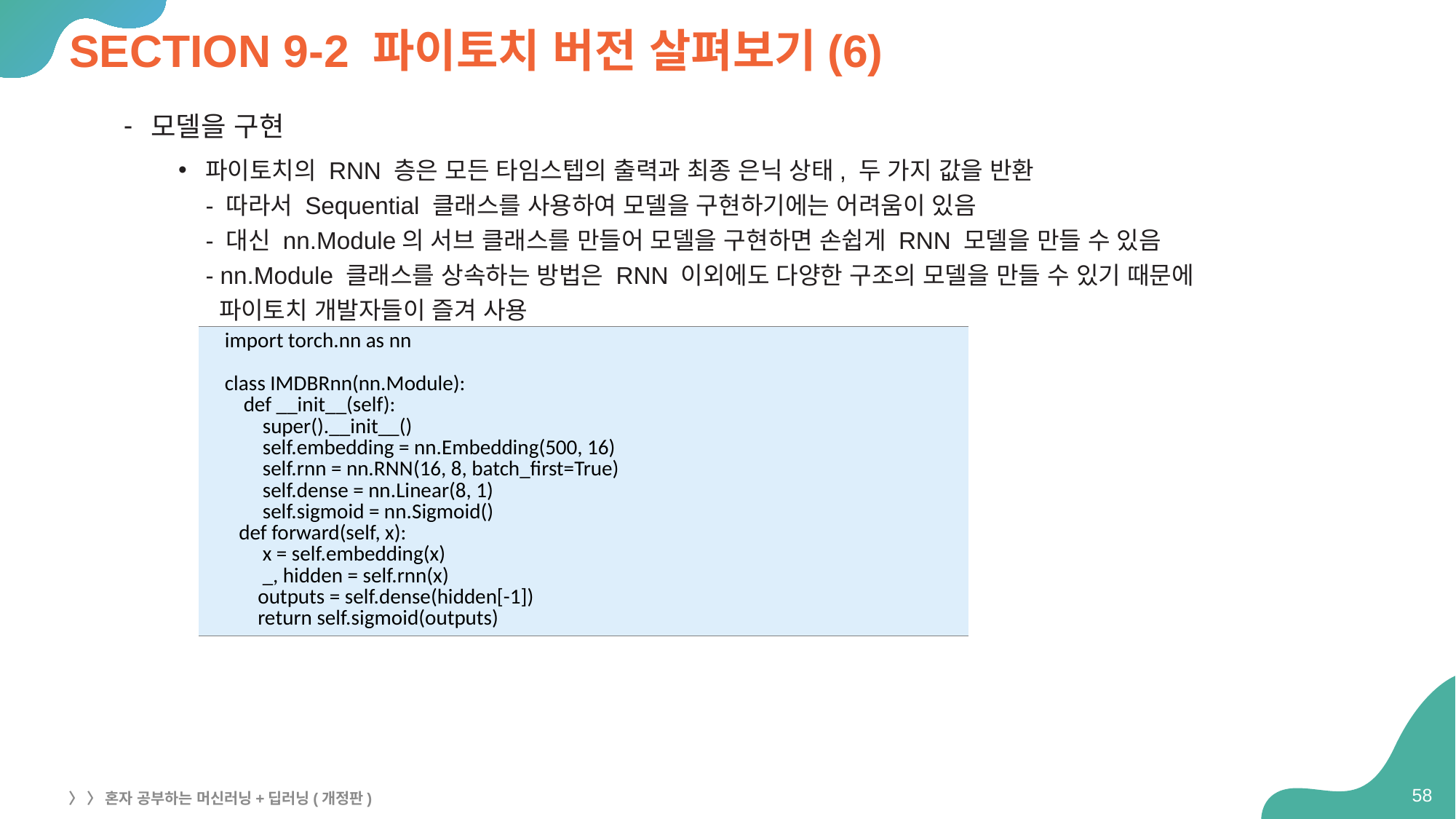

# SECTION 9-2 파이토치 버전 살펴보기(6)
모델을 구현
파이토치의 RNN 층은 모든 타임스텝의 출력과 최종 은닉 상태, 두 가지 값을 반환
- 따라서 Sequential 클래스를 사용하여 모델을 구현하기에는 어려움이 있음
- 대신 nn.Module의 서브 클래스를 만들어 모델을 구현하면 손쉽게 RNN 모델을 만들 수 있음
- nn.Module 클래스를 상속하는 방법은 RNN 이외에도 다양한 구조의 모델을 만들 수 있기 때문에
  파이토치 개발자들이 즐겨 사용
| import torch.nn as nn class IMDBRnn(nn.Module): def \_\_init\_\_(self): super().\_\_init\_\_() self.embedding = nn.Embedding(500, 16) self.rnn = nn.RNN(16, 8, batch\_first=True) self.dense = nn.Linear(8, 1) self.sigmoid = nn.Sigmoid() def forward(self, x): x = self.embedding(x) \_, hidden = self.rnn(x) outputs = self.dense(hidden[-1]) return self.sigmoid(outputs) |
| --- |
58
〉 〉 혼자 공부하는 머신러닝+딥러닝(개정판)